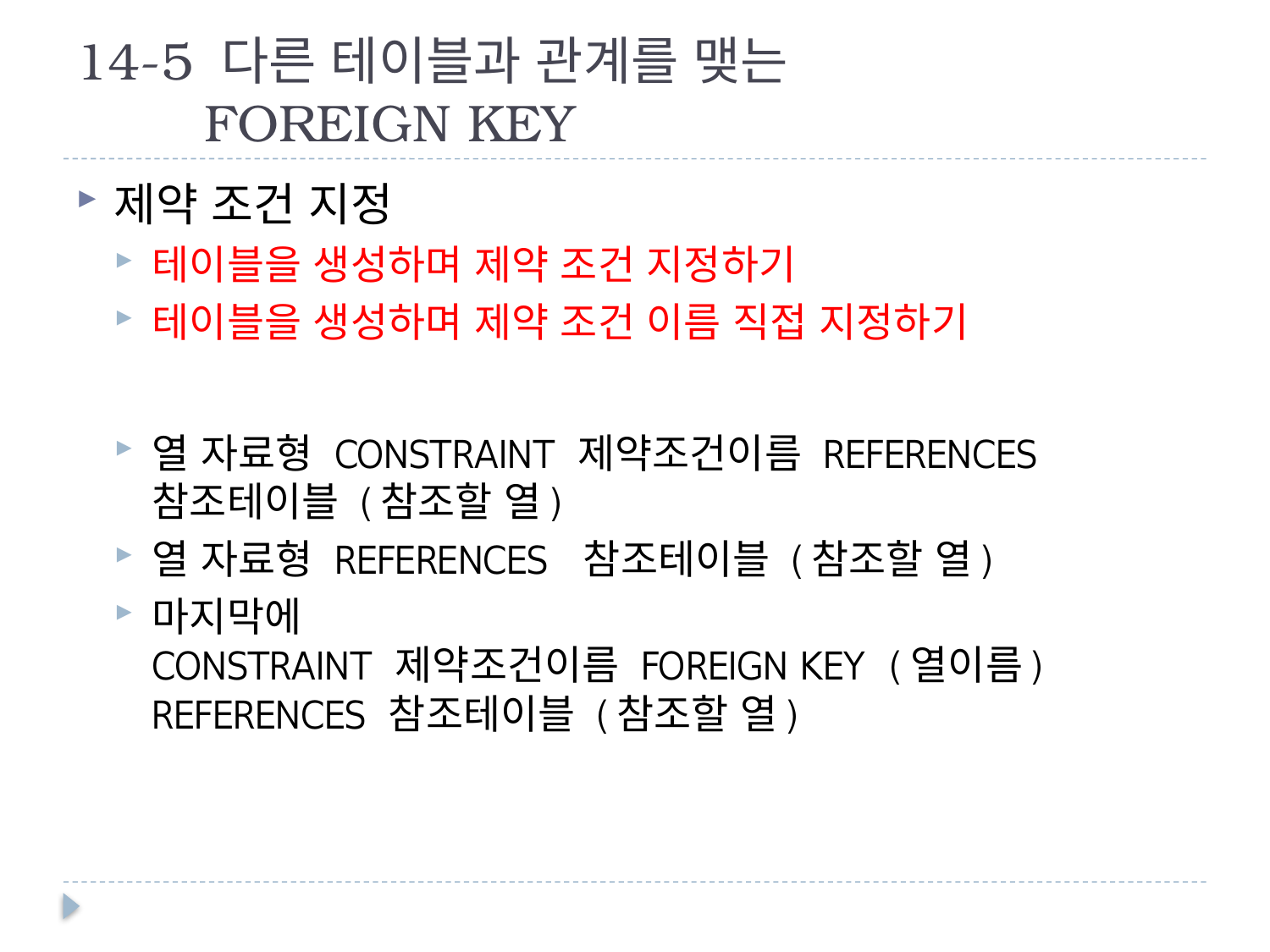

# 14-5 다른 테이블과 관계를 맺는 FOREIGN KEY
제약 조건 지정
테이블을 생성하며 제약 조건 지정하기
테이블을 생성하며 제약 조건 이름 직접 지정하기

열 자료형 CONSTRAINT 제약조건이름 REFERENCES
참조테이블 (참조할 열)
열 자료형 REFERENCES  참조테이블 (참조할 열)
마지막에
CONSTRAINT 제약조건이름 FOREIGN KEY  (열이름)
REFERENCES 참조테이블 (참조할 열)